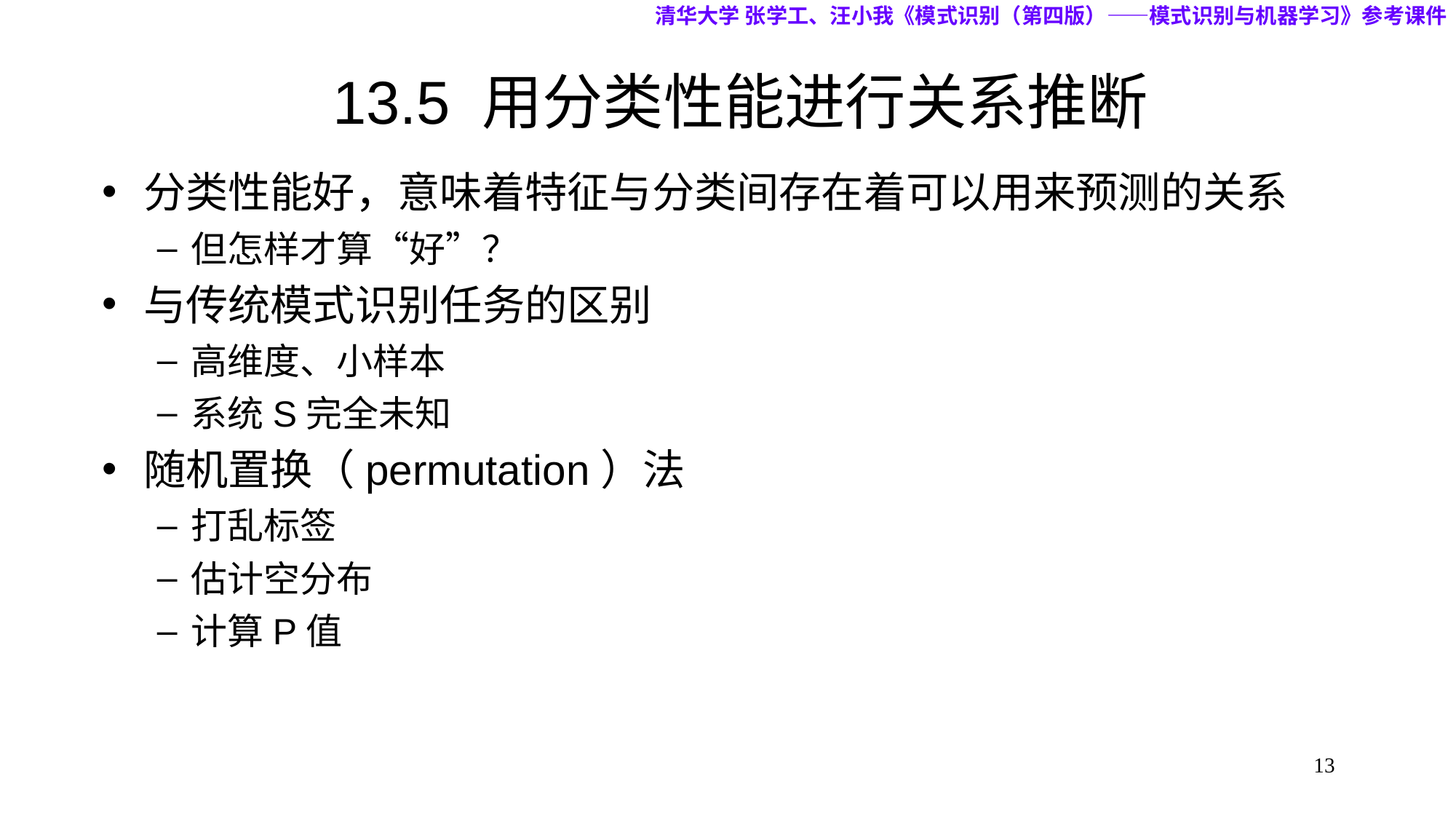

清华大学 张学工、汪小我《模式识别（第四版）——模式识别与机器学习》参考课件
# 13.5 用分类性能进行关系推断
分类性能好，意味着特征与分类间存在着可以用来预测的关系
但怎样才算“好”？
与传统模式识别任务的区别
高维度、小样本
系统S完全未知
随机置换（permutation）法
打乱标签
估计空分布
计算P值
13